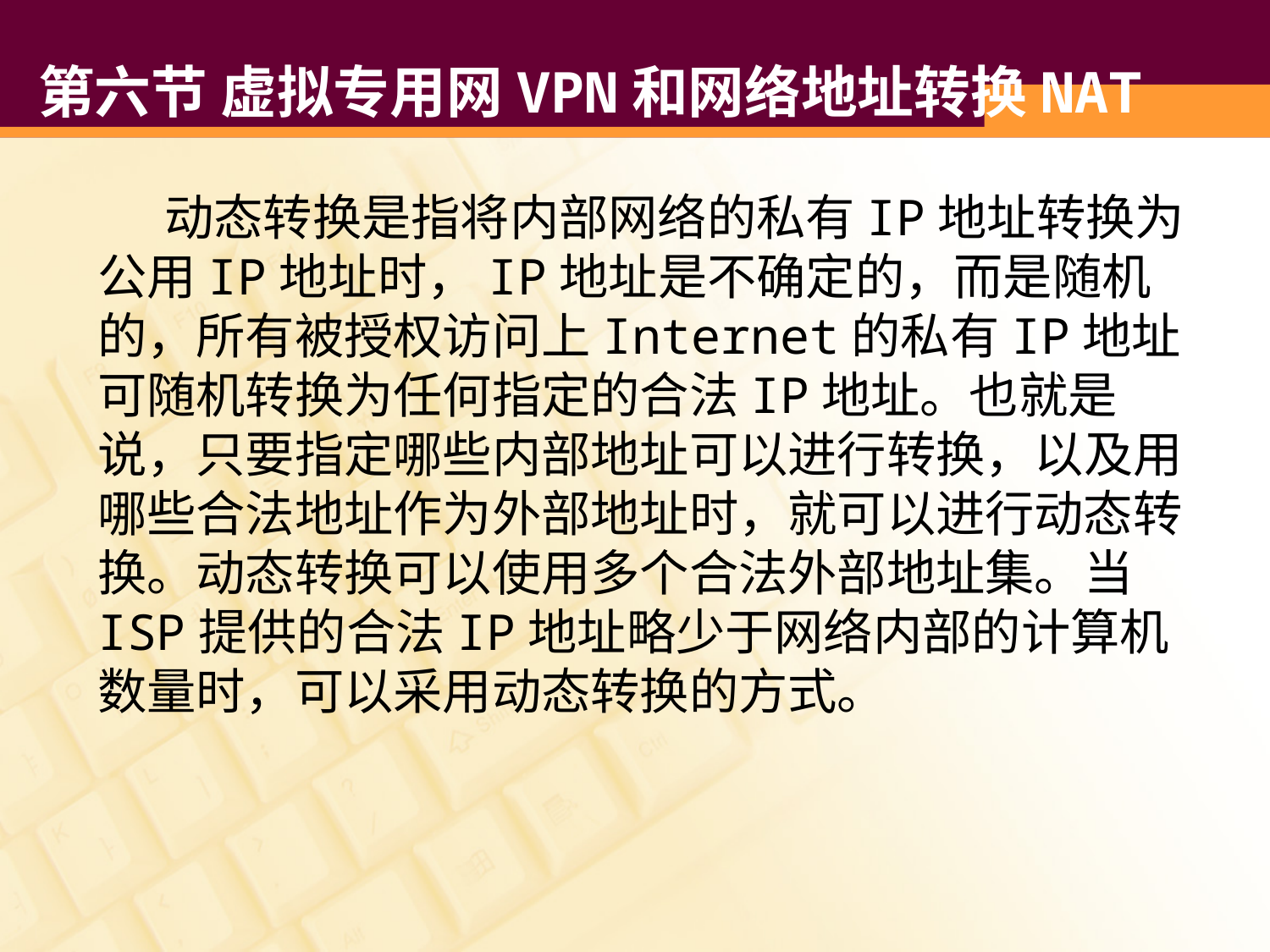

# 第六节 虚拟专用网VPN和网络地址转换NAT
    动态转换是指将内部网络的私有IP地址转换为公用IP地址时，IP地址是不确定的，而是随机的，所有被授权访问上Internet的私有IP地址可随机转换为任何指定的合法IP地址。也就是说，只要指定哪些内部地址可以进行转换，以及用哪些合法地址作为外部地址时，就可以进行动态转换。动态转换可以使用多个合法外部地址集。当ISP提供的合法IP地址略少于网络内部的计算机数量时，可以采用动态转换的方式。